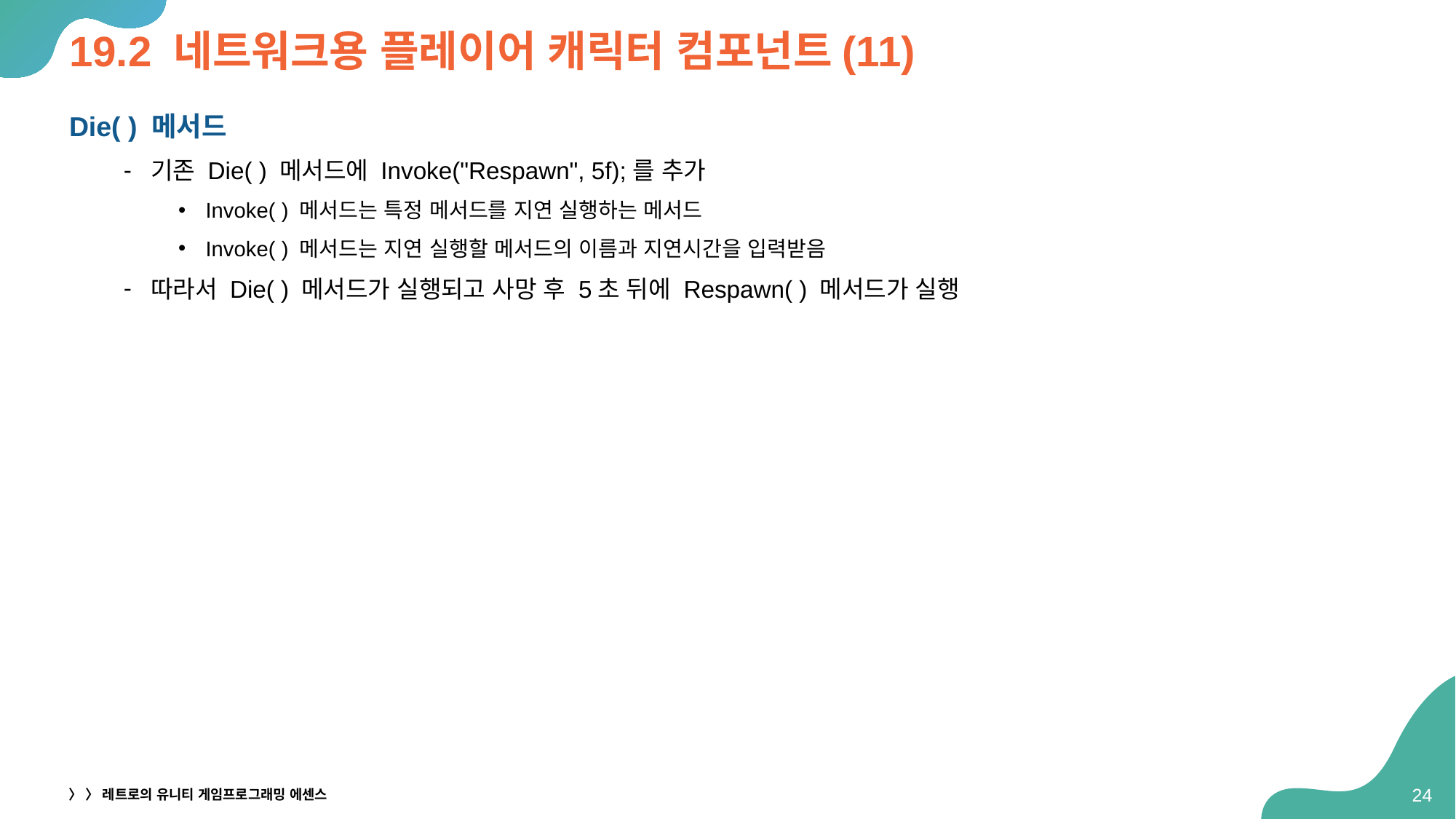

# 19.2 네트워크용 플레이어 캐릭터 컴포넌트(11)
Die( ) 메서드
기존 Die( ) 메서드에 Invoke("Respawn", 5f);를 추가
Invoke( ) 메서드는 특정 메서드를 지연 실행하는 메서드
Invoke( ) 메서드는 지연 실행할 메서드의 이름과 지연시간을 입력받음
따라서 Die( ) 메서드가 실행되고 사망 후 5초 뒤에 Respawn( ) 메서드가 실행
24